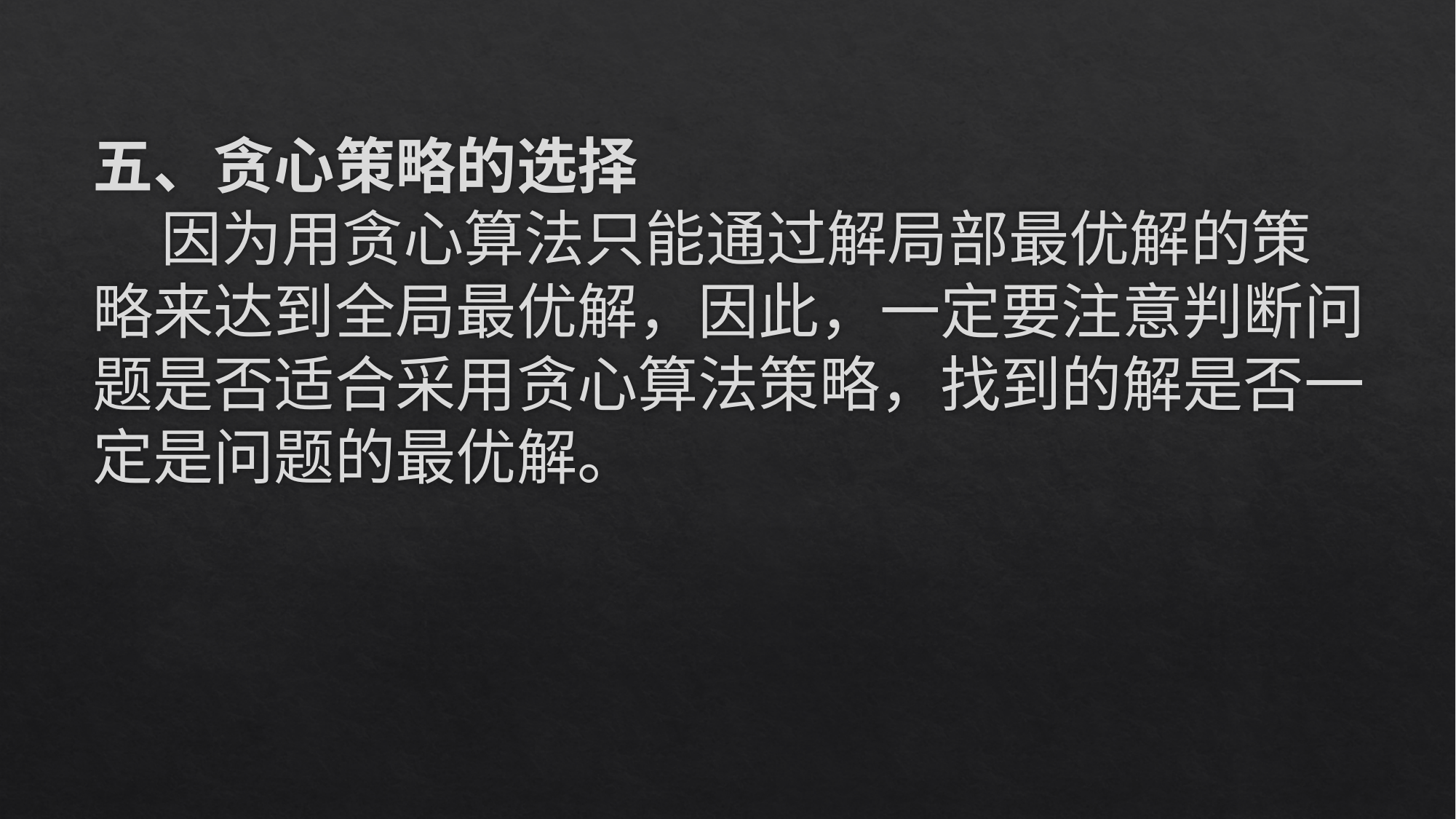

# 五、贪心策略的选择      因为用贪心算法只能通过解局部最优解的策略来达到全局最优解，因此，一定要注意判断问题是否适合采用贪心算法策略，找到的解是否一定是问题的最优解。